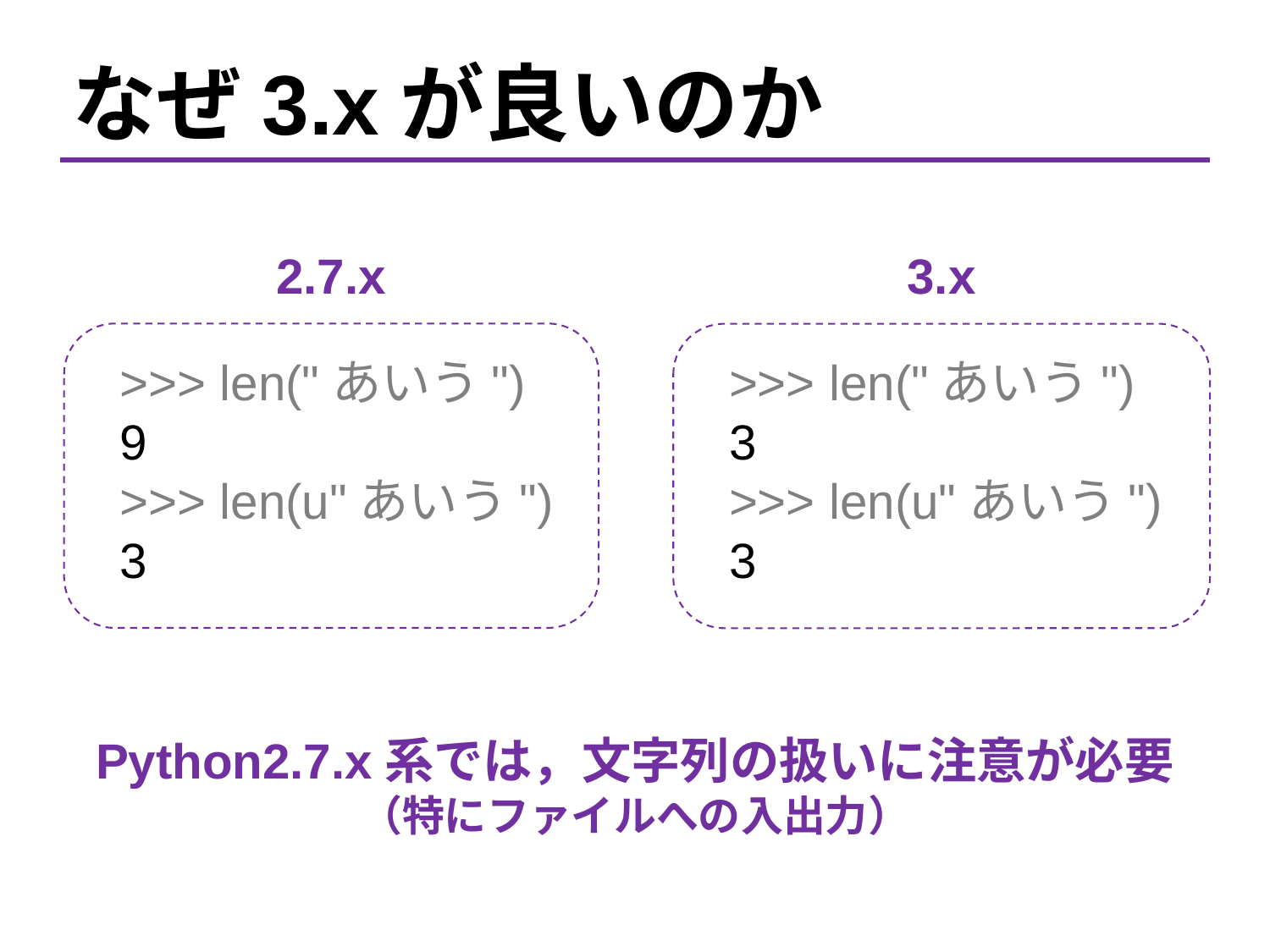

なぜ3.xが良いのか
2.7.x
3.x

>>> len("あいう")
9
>>> len(u"あいう")
3
>>> len("あいう")
3
>>> len(u"あいう")
3
Python2.7.x系では，文字列の扱いに注意が必要
（特にファイルへの入出力）